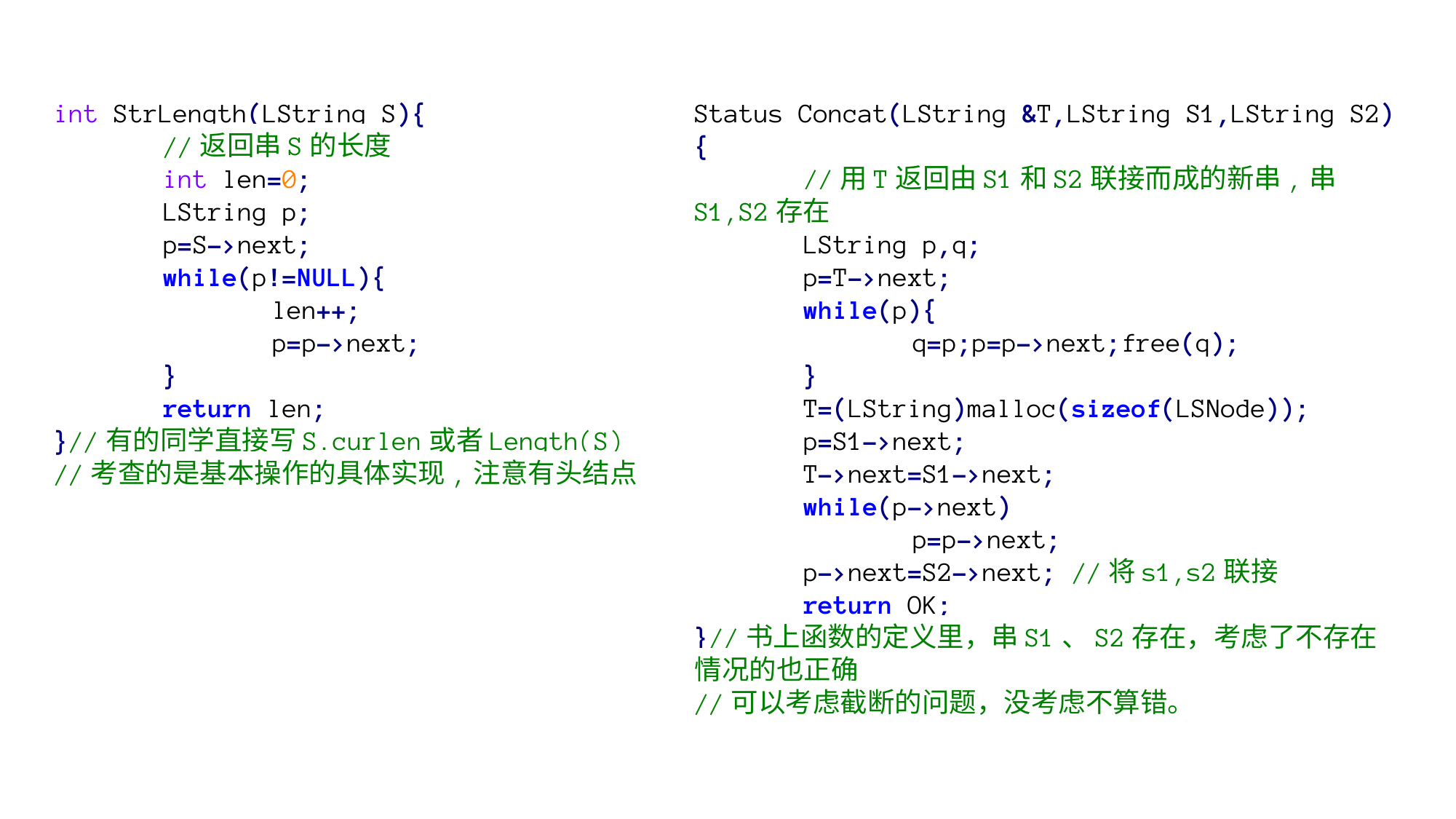

int StrLength(LString S){
	//返回串S的长度
	int len=0;
	LString p;
	p=S->next;
	while(p!=NULL){
		len++;
		p=p->next;
	}
	return len;
}//有的同学直接写S.curlen或者Length(S)
//考查的是基本操作的具体实现,注意有头结点
Status Concat(LString &T,LString S1,LString S2){
	//用T返回由S1和S2联接而成的新串,串S1,S2存在
	LString p,q;
	p=T->next;
	while(p){
		q=p;p=p->next;free(q);
	}
	T=(LString)malloc(sizeof(LSNode));
	p=S1->next;
	T->next=S1->next;
	while(p->next)
		p=p->next;
	p->next=S2->next; //将s1,s2联接
	return OK;
}//书上函数的定义里，串S1、S2存在，考虑了不存在情况的也正确
//可以考虑截断的问题，没考虑不算错。